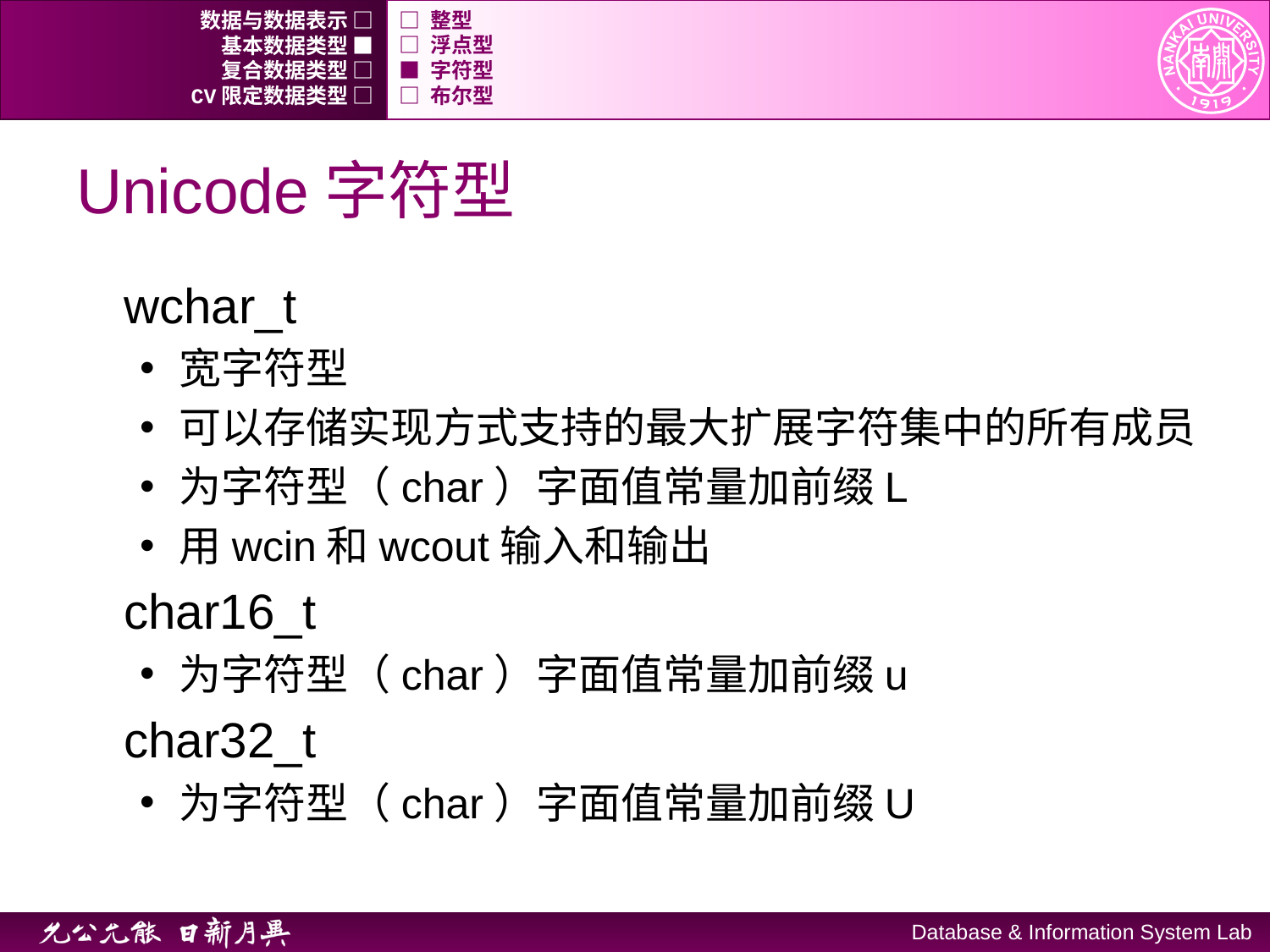

数据与数据表示 □
□ 整型
基本数据类型 ■
□ 浮点型
复合数据类型 □
■ 字符型
CV限定数据类型 □
□ 布尔型
# Unicode字符型
wchar_t
宽字符型
可以存储实现方式支持的最大扩展字符集中的所有成员
为字符型（char）字面值常量加前缀L
用wcin和wcout输入和输出
char16_t
为字符型（char）字面值常量加前缀u
char32_t
为字符型（char）字面值常量加前缀U